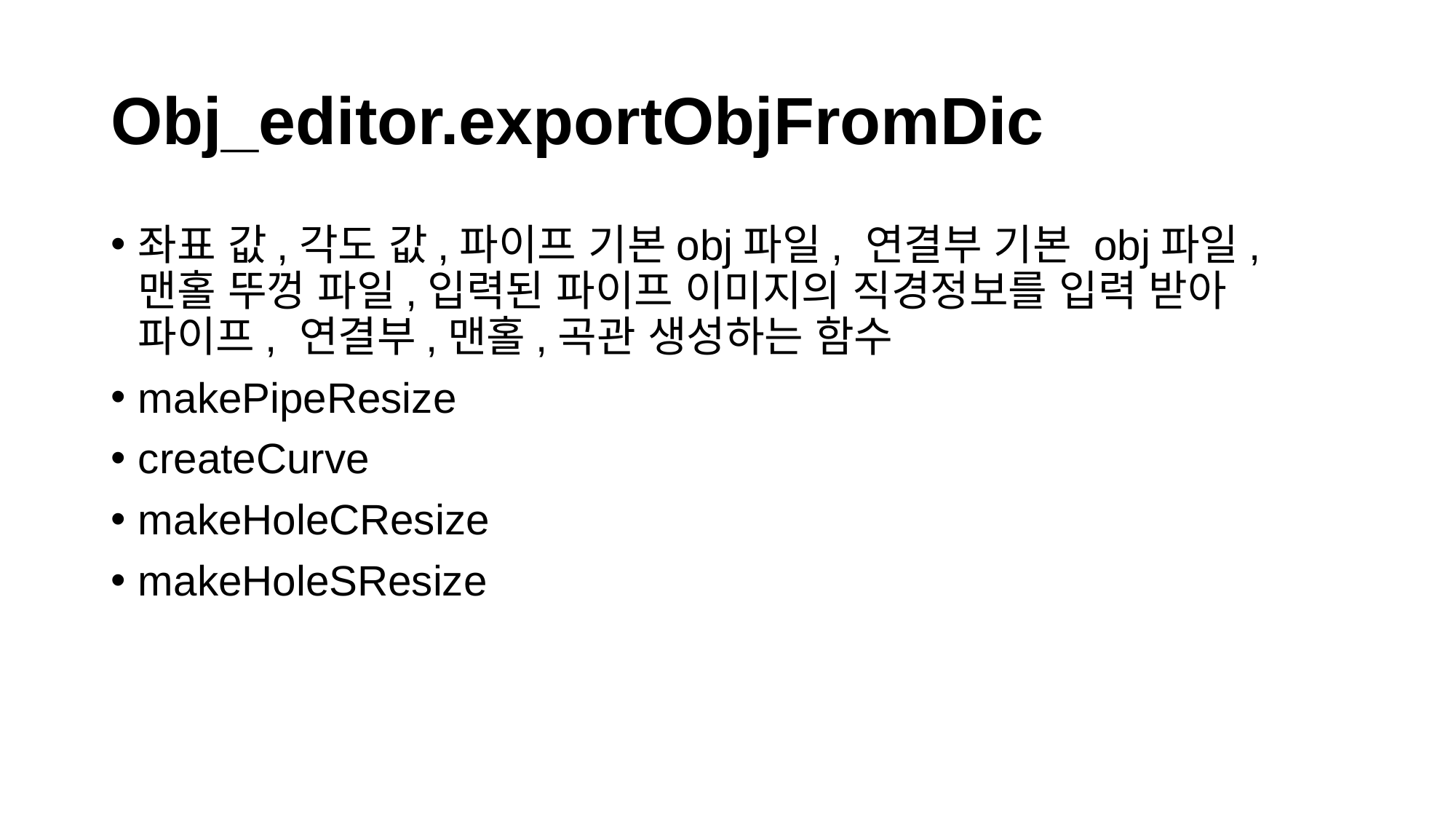

# Obj_editor.exportObjFromDic
좌표 값,각도 값,파이프 기본obj파일, 연결부 기본 obj파일, 맨홀 뚜껑 파일,입력된 파이프 이미지의 직경정보를 입력 받아 파이프, 연결부,맨홀,곡관 생성하는 함수
makePipeResize
createCurve
makeHoleCResize
makeHoleSResize